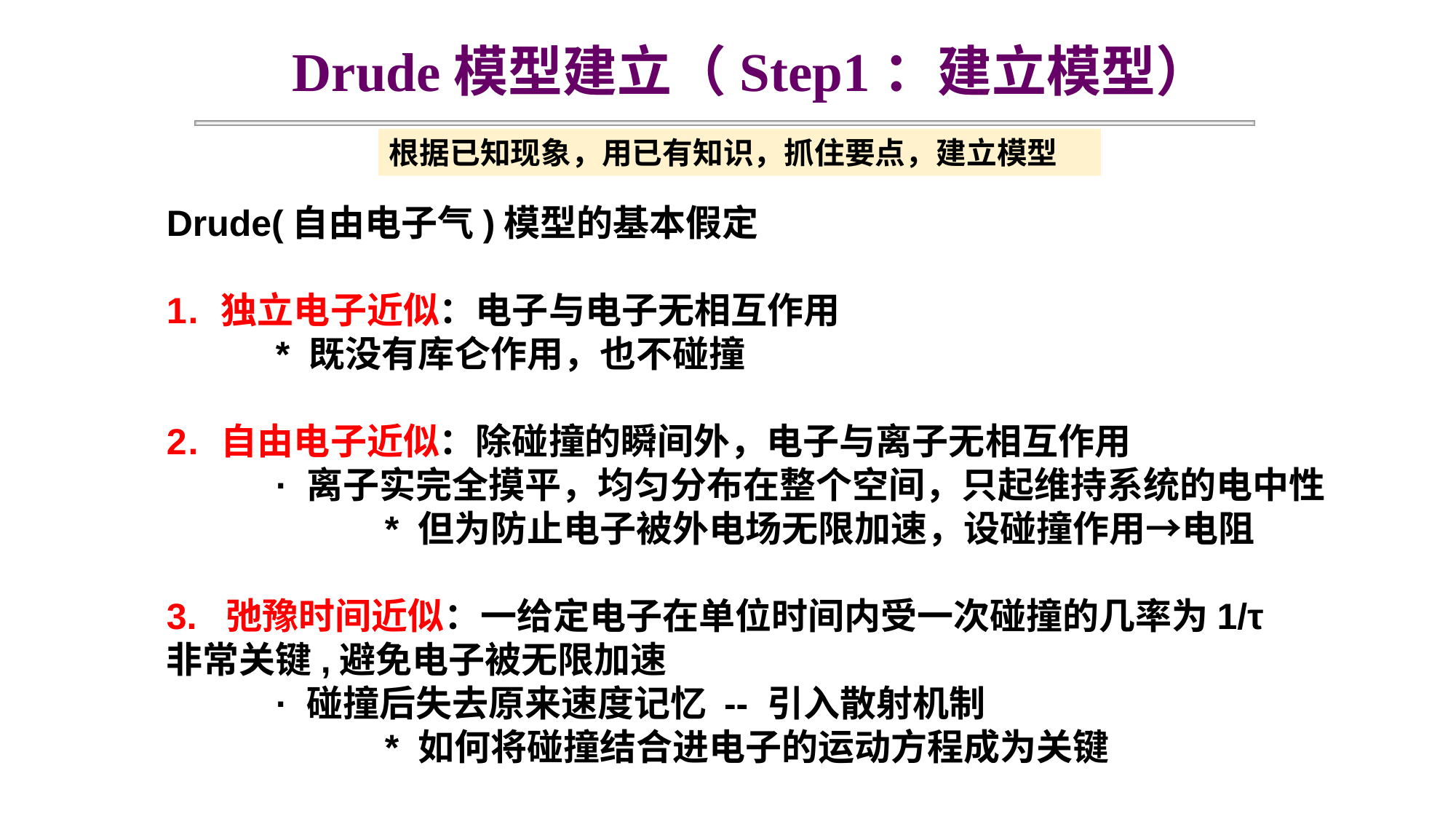

Drude模型建立（Step1：建立模型）

根据已知现象，用已有知识，抓住要点，建立模型
Drude(自由电子气)模型的基本假定

独立电子近似：电子与电子无相互作用
	* 既没有库仑作用，也不碰撞

自由电子近似：除碰撞的瞬间外，电子与离子无相互作用
	· 离子实完全摸平，均匀分布在整个空间，只起维持系统的电中性
	* 但为防止电子被外电场无限加速，设碰撞作用→电阻

3.  弛豫时间近似：一给定电子在单位时间内受一次碰撞的几率为1/τ	非常关键,避免电子被无限加速
	· 碰撞后失去原来速度记忆 -- 引入散射机制
	* 如何将碰撞结合进电子的运动方程成为关键